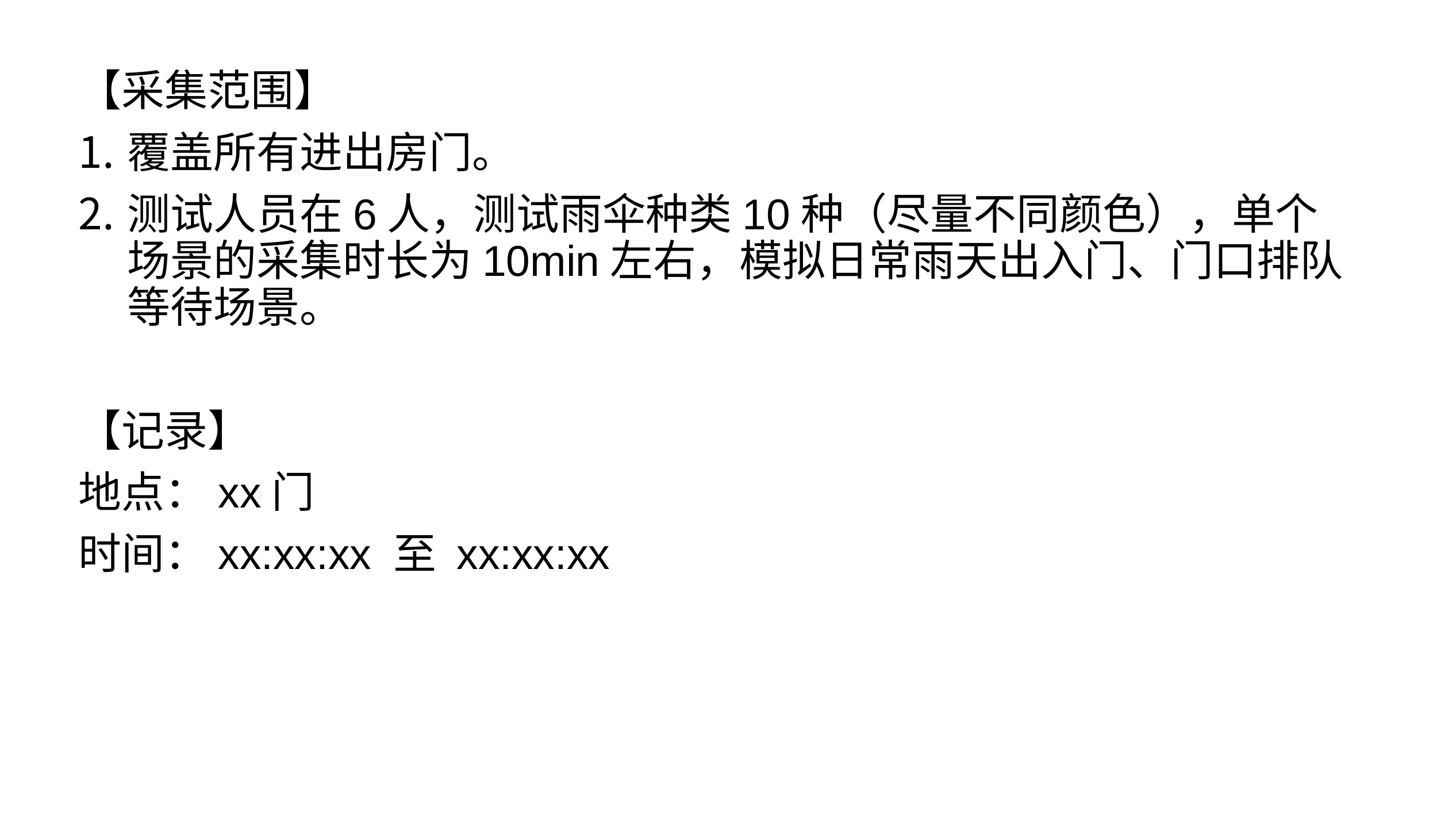

【采集范围】
覆盖所有进出房门。
测试人员在6人，测试雨伞种类10种（尽量不同颜色），单个场景的采集时长为10min左右，模拟日常雨天出入门、门口排队等待场景。

【记录】
地点：xx门
时间：xx:xx:xx 至 xx:xx:xx